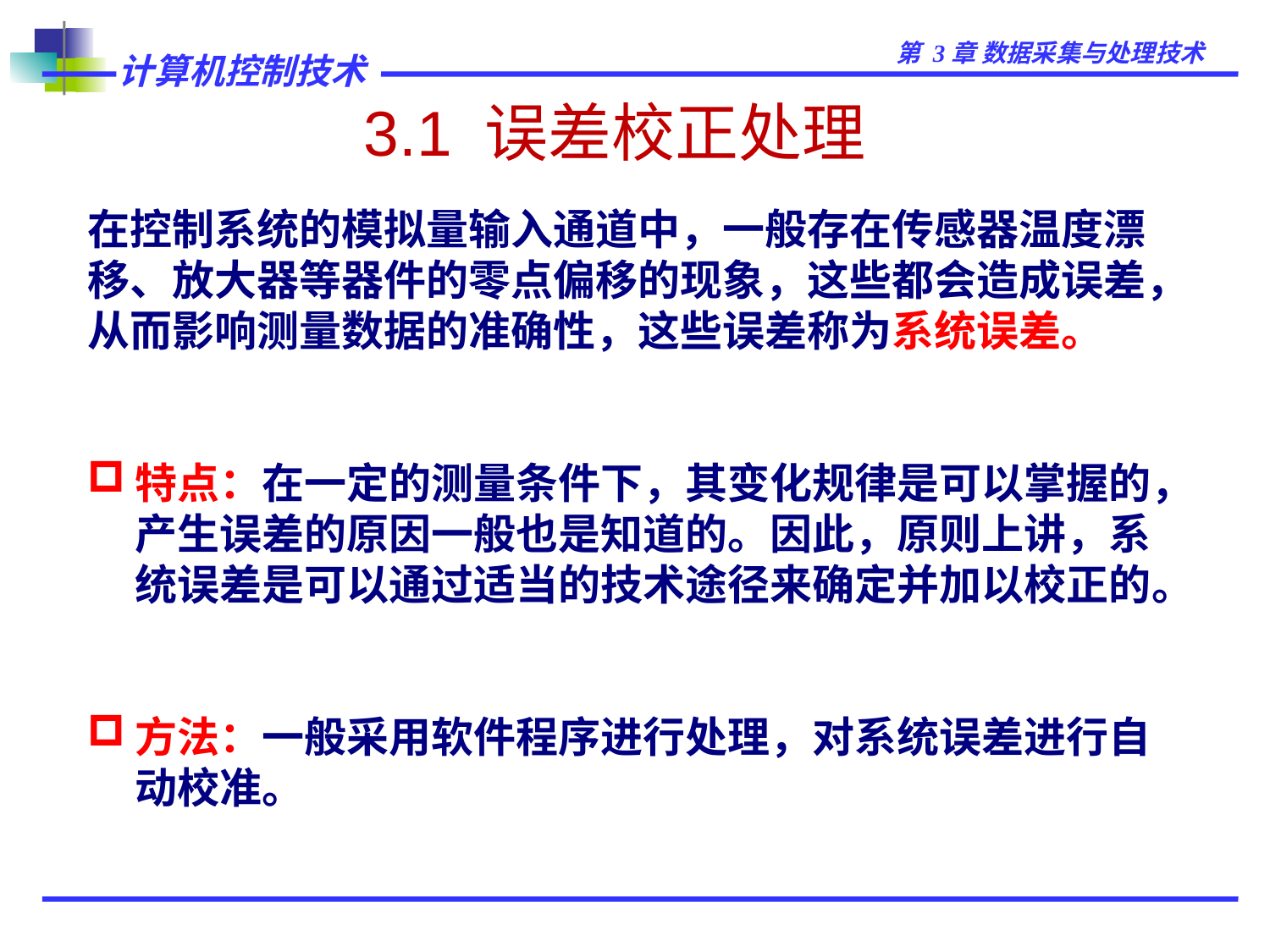

# 3.1 误差校正处理
在控制系统的模拟量输入通道中，一般存在传感器温度漂移、放大器等器件的零点偏移的现象，这些都会造成误差，从而影响测量数据的准确性，这些误差称为系统误差。

特点：在一定的测量条件下，其变化规律是可以掌握的，产生误差的原因一般也是知道的。因此，原则上讲，系统误差是可以通过适当的技术途径来确定并加以校正的。

方法：一般采用软件程序进行处理，对系统误差进行自动校准。